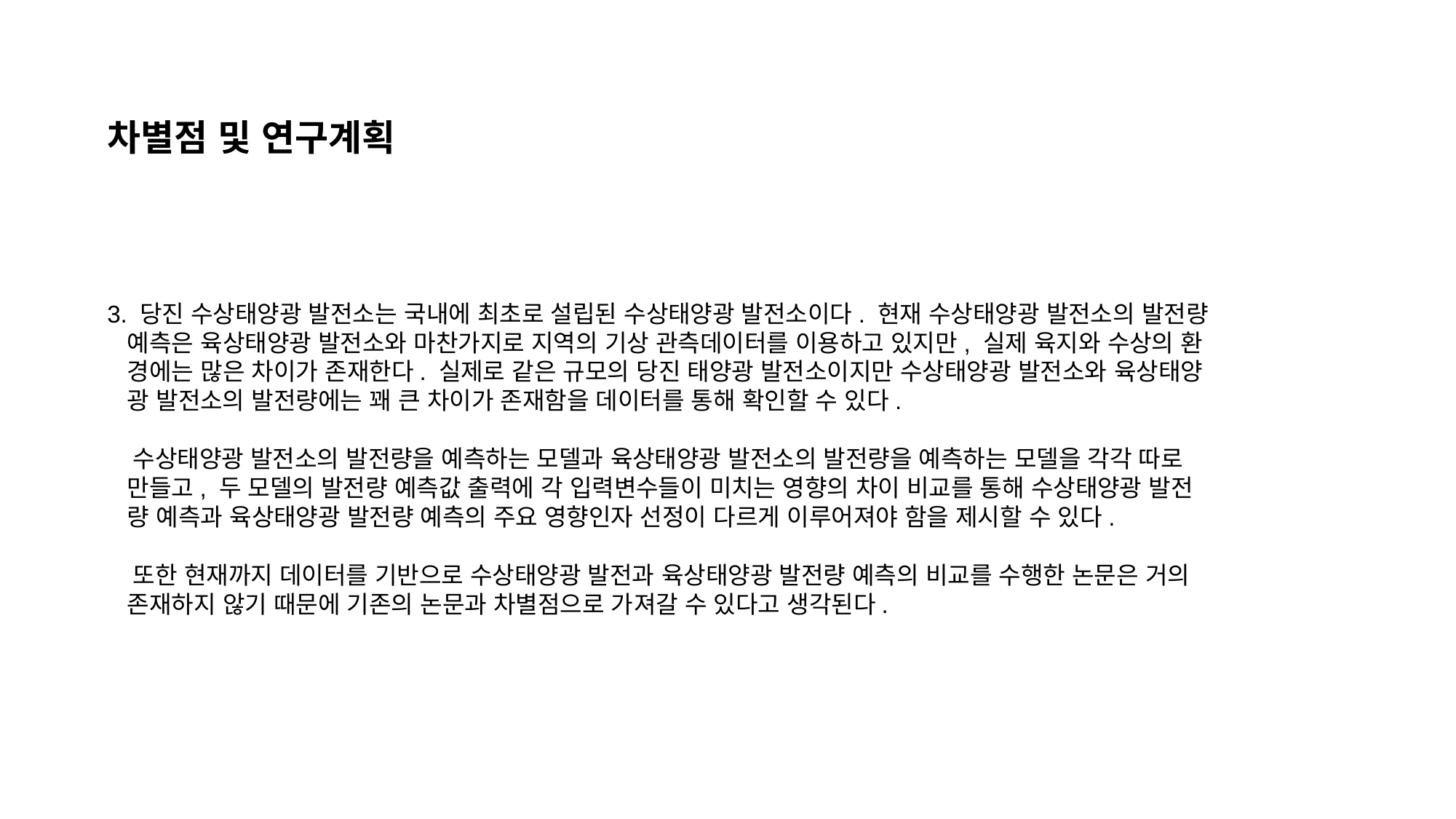

차별점 및 연구계획
3. 당진 수상태양광 발전소는 국내에 최초로 설립된 수상태양광 발전소이다. 현재 수상태양광 발전소의 발전량
   예측은 육상태양광 발전소와 마찬가지로 지역의 기상 관측데이터를 이용하고 있지만, 실제 육지와 수상의 환
   경에는 많은 차이가 존재한다. 실제로 같은 규모의 당진 태양광 발전소이지만 수상태양광 발전소와 육상태양
   광 발전소의 발전량에는 꽤 큰 차이가 존재함을 데이터를 통해 확인할 수 있다.

   수상태양광 발전소의 발전량을 예측하는 모델과 육상태양광 발전소의 발전량을 예측하는 모델을 각각 따로
   만들고, 두 모델의 발전량 예측값 출력에 각 입력변수들이 미치는 영향의 차이 비교를 통해 수상태양광 발전
   량 예측과 육상태양광 발전량 예측의 주요 영향인자 선정이 다르게 이루어져야 함을 제시할 수 있다.

   또한 현재까지 데이터를 기반으로 수상태양광 발전과 육상태양광 발전량 예측의 비교를 수행한 논문은 거의
   존재하지 않기 때문에 기존의 논문과 차별점으로 가져갈 수 있다고 생각된다.